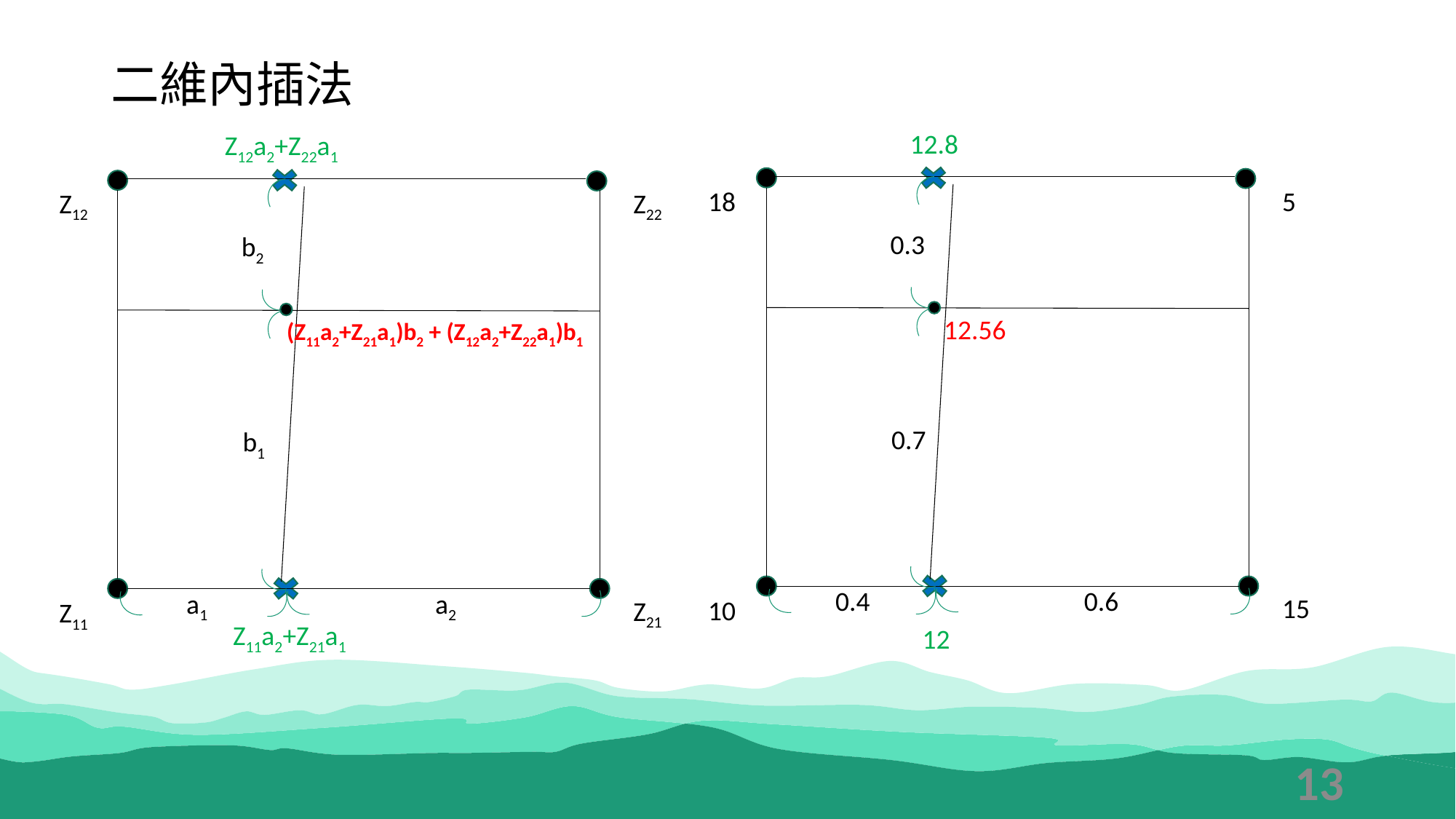

# 二維內插法
12.8
Z12a2+Z22a1

18
5

Z12
Z22
0.3
b2

12.56

(Z11a2+Z21a1)b2 + (Z12a2+Z22a1)b1

0.7
b1

0.4
0.6
a1
a2
15
10
Z21
Z11
Z11a2+Z21a1
12
13